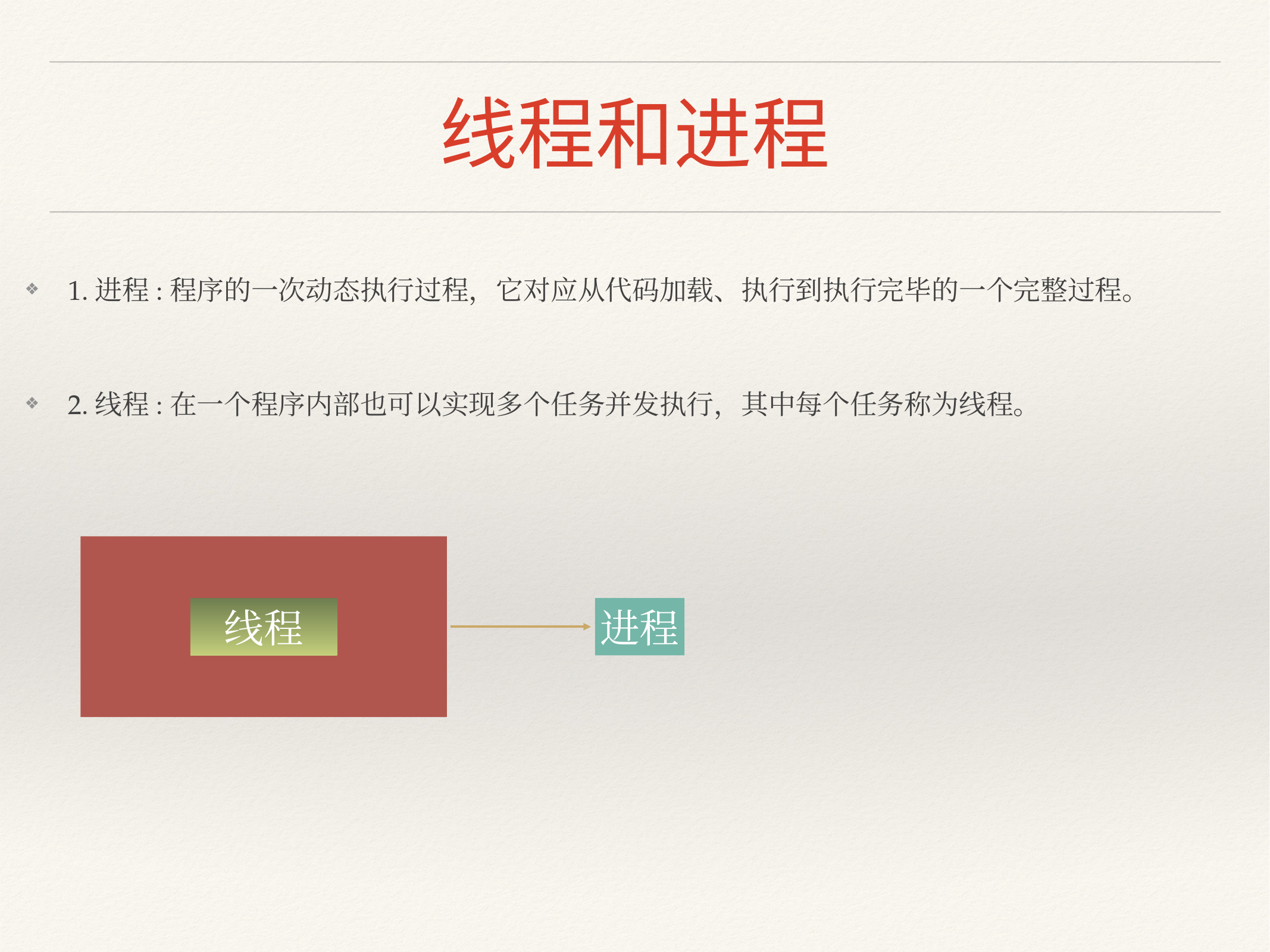

# 线程和进程
1.进程:程序的一次动态执行过程，它对应从代码加载、执行到执行完毕的一个完整过程。

2.线程:在一个程序内部也可以实现多个任务并发执行，其中每个任务称为线程。

线程
进程